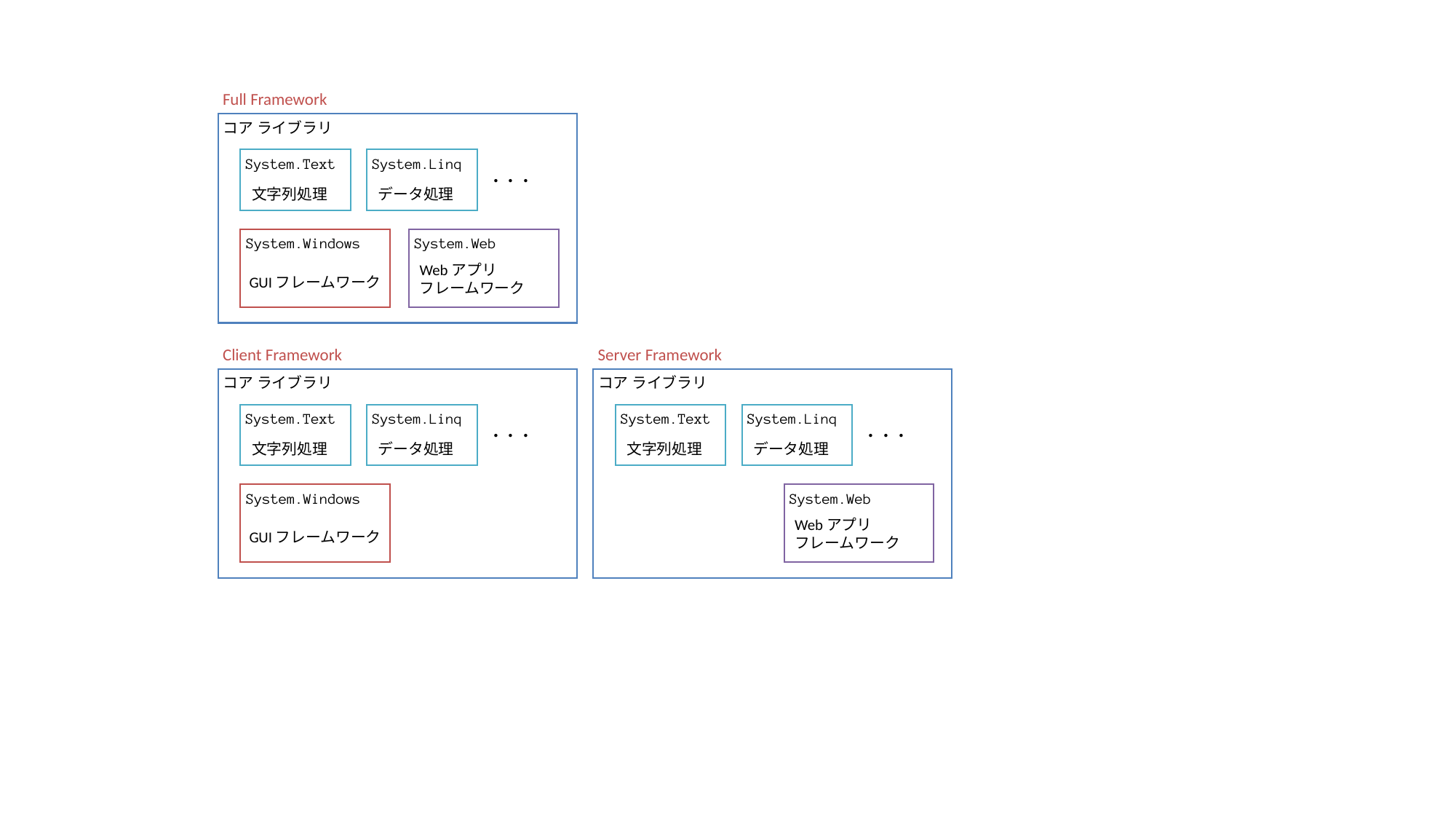

Full Framework
コア ライブラリ

System.Text
System.Linq

・・・
文字列処理
データ処理
System.Windows

System.Web

Webアプリ
フレームワーク
GUIフレームワーク
Client Framework
Server Framework
コア ライブラリ

コア ライブラリ

System.Text
System.Linq
System.Text
System.Linq

・・・
・・・
文字列処理
データ処理
文字列処理
データ処理
System.Windows

System.Web

Webアプリ
フレームワーク
GUIフレームワーク